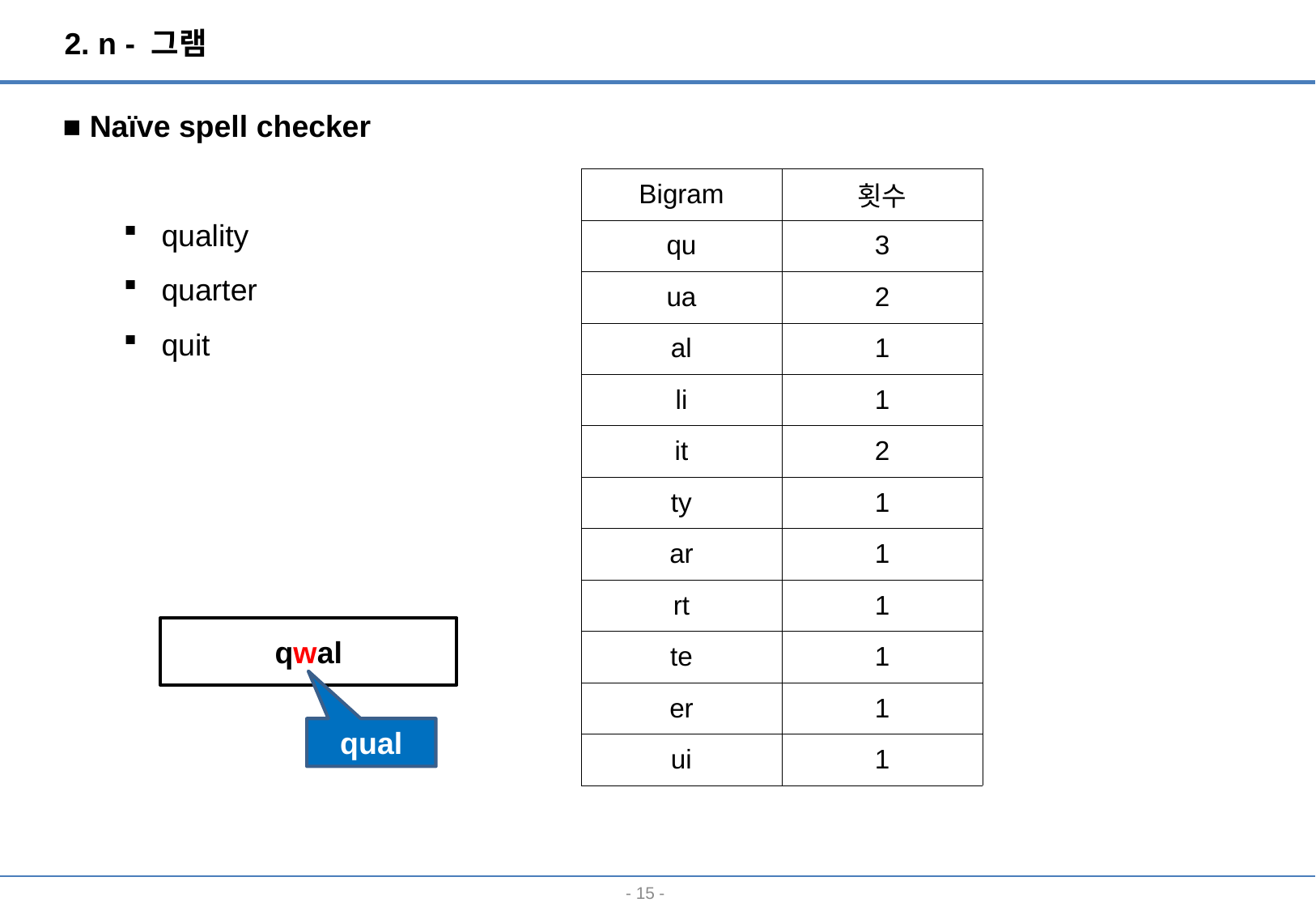

2. n - 그램
■ Naïve spell checker

quality
quarter
quit
| Bigram | 횟수 |
| --- | --- |
| qu | 3 |
| ua | 2 |
| al | 1 |
| li | 1 |
| it | 2 |
| ty | 1 |
| ar | 1 |
| rt | 1 |
| te | 1 |
| er | 1 |
| ui | 1 |
qwal
qual
- 15 -